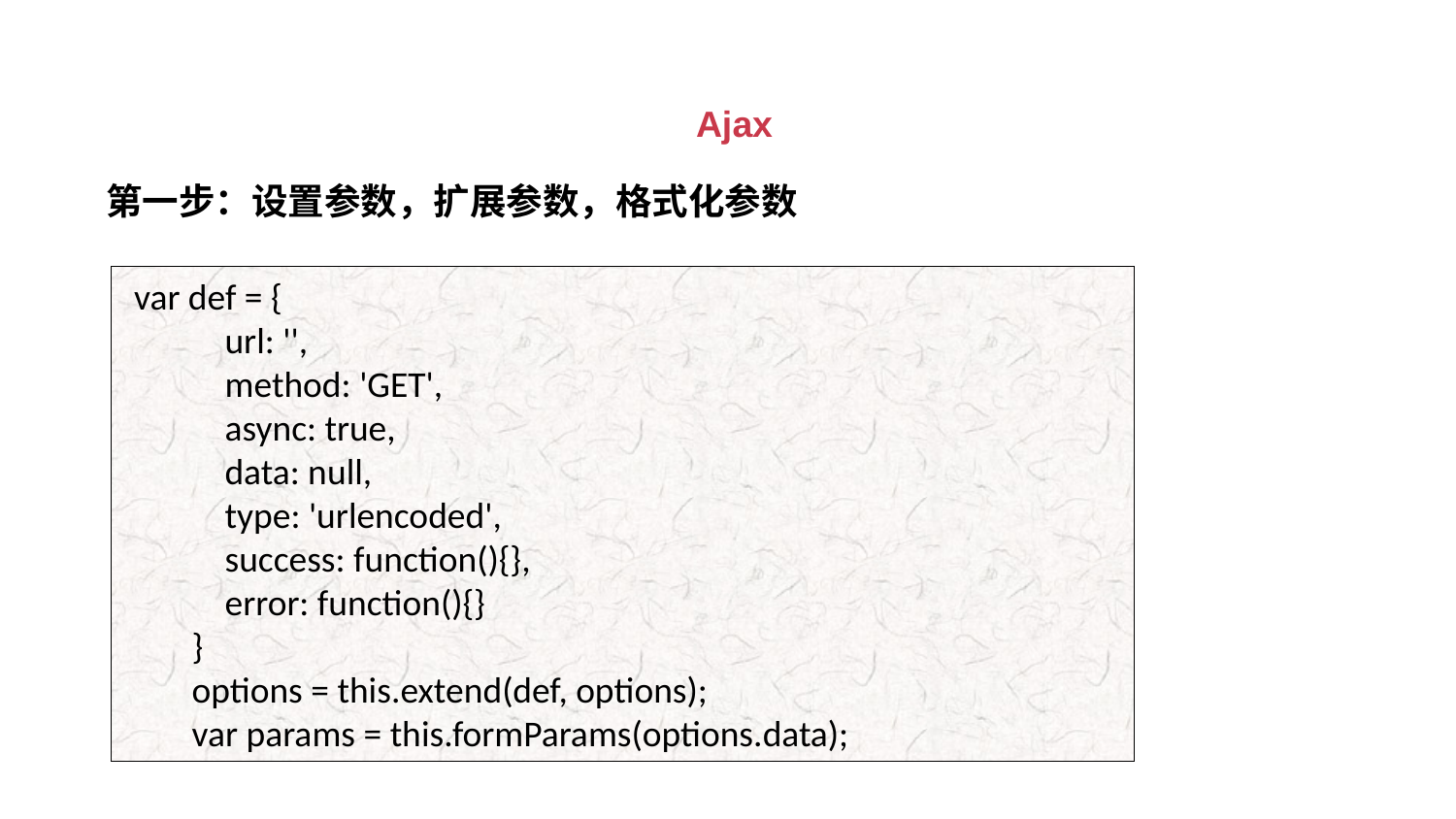

Ajax
第一步：设置参数，扩展参数，格式化参数
 var def = {
            url: '',
            method: 'GET',
            async: true,
            data: null,
            type: 'urlencoded',
            success: function(){},
            error: function(){}
        }
        options = this.extend(def, options);
        var params = this.formParams(options.data);